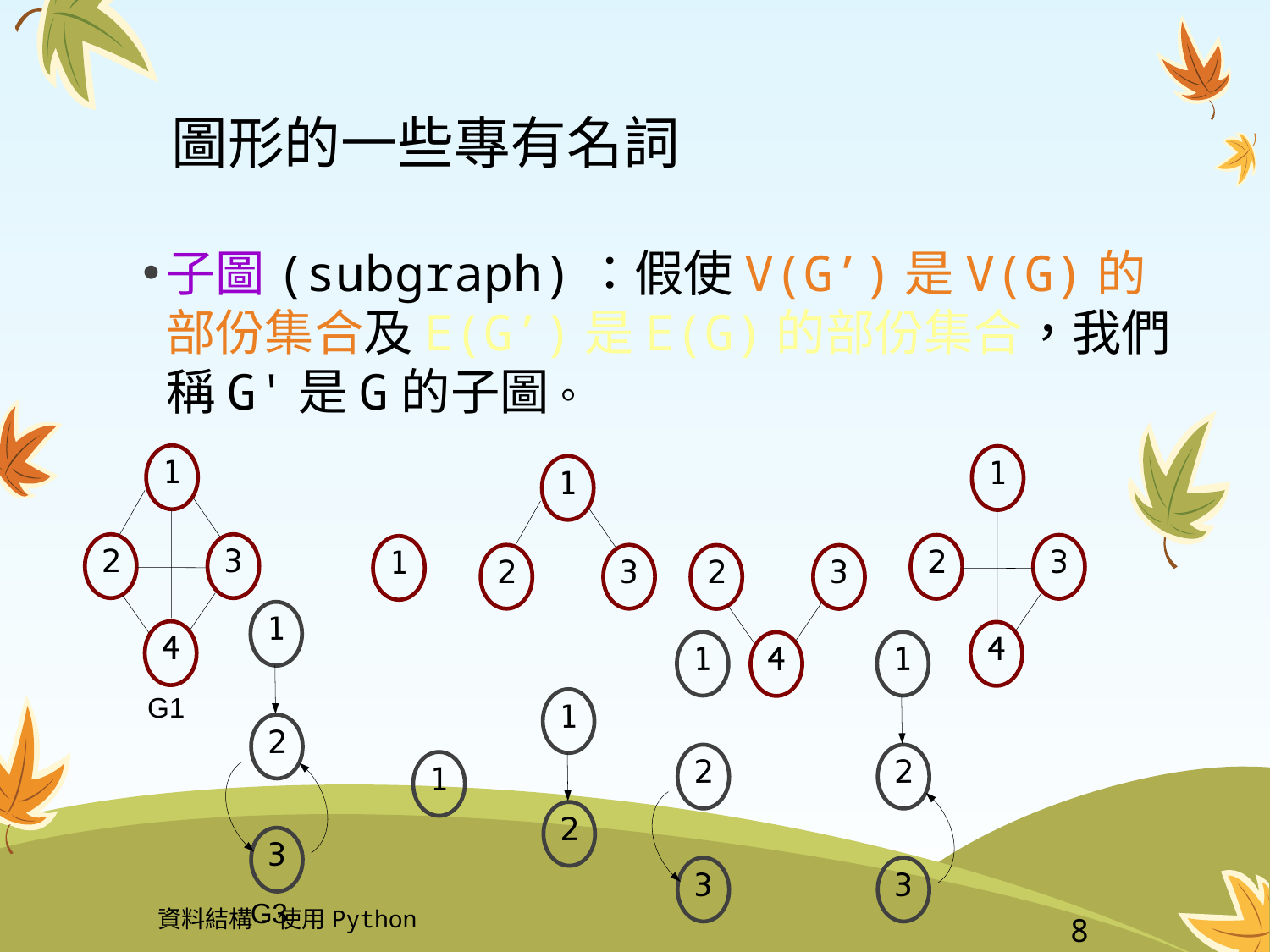

# 圖形的一些專有名詞
子圖(subgraph)：假使V(G’)是V(G)的部份集合及E(G’)是E(G)的部份集合，我們稱G'是G的子圖。
1
1
1

2
3
2
3
1
2
3
2
3

1

4
4
1
1
4

G1
1

2
2
2
1

2
3
3
3
G3
資料結構-使用Python
8